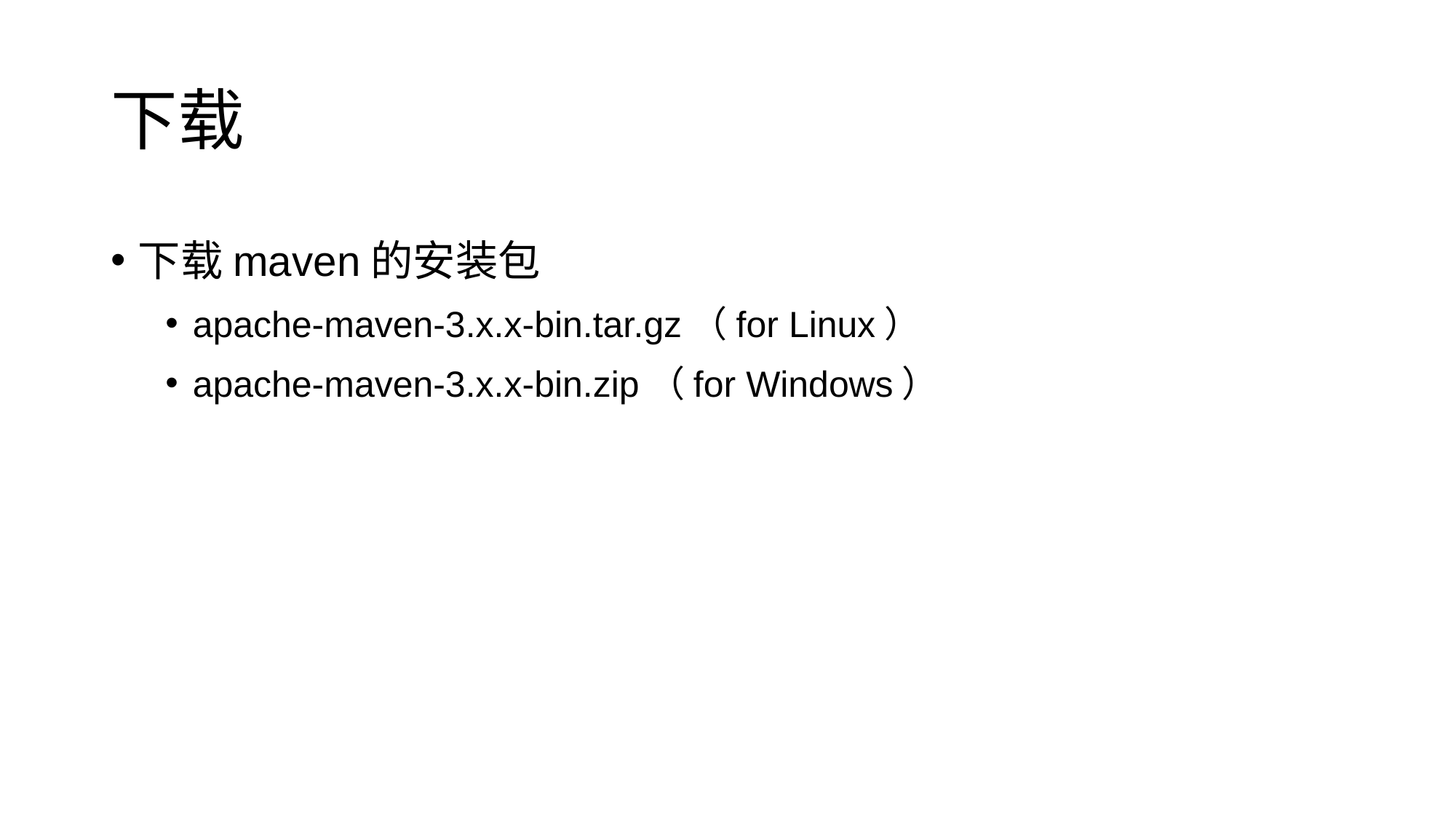

# 下载
下载maven的安装包
apache-maven-3.x.x-bin.tar.gz（for Linux）
apache-maven-3.x.x-bin.zip（for Windows）